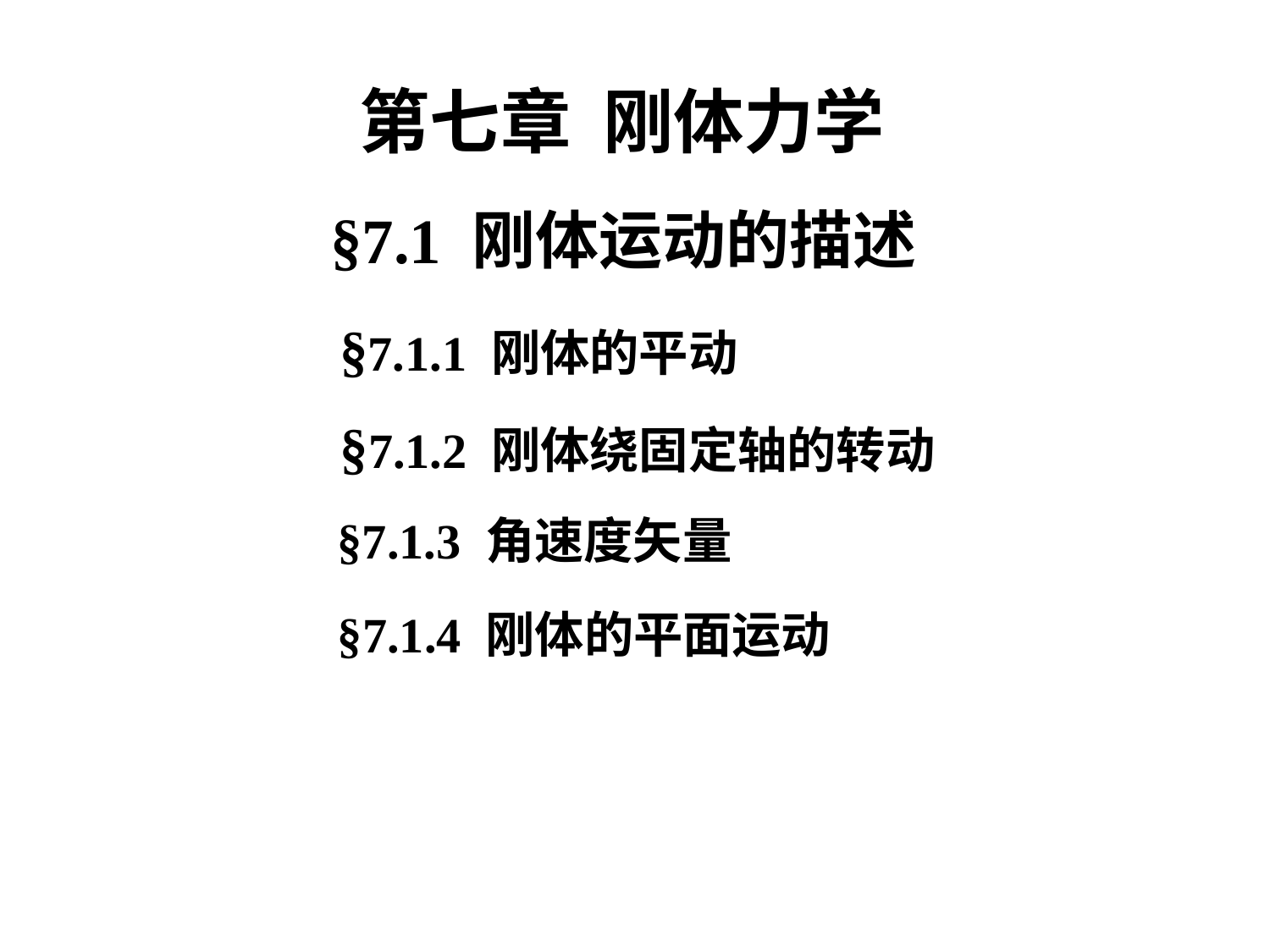

第七章  刚体力学
§7.1 刚体运动的描述
§7.1.1 刚体的平动
§7.1.2 刚体绕固定轴的转动
§7.1.3 角速度矢量
§7.1.4 刚体的平面运动